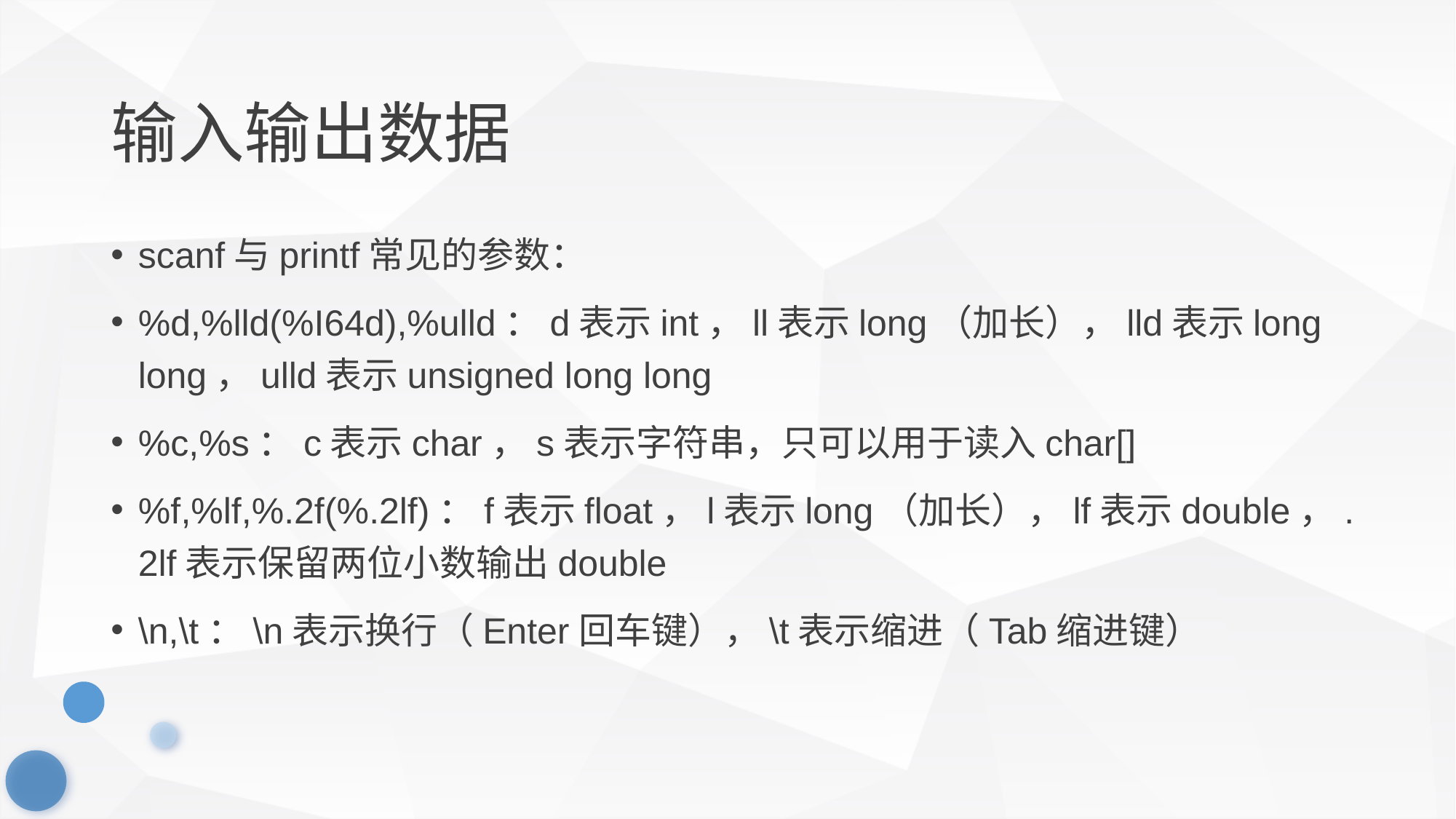

# 输入输出数据
scanf与printf常见的参数：
%d,%lld(%I64d),%ulld：d表示int，ll表示long（加长），lld表示long long，ulld表示unsigned long long
%c,%s：c表示char，s表示字符串，只可以用于读入char[]
%f,%lf,%.2f(%.2lf)：f表示float，l表示long（加长），lf表示double，.2lf表示保留两位小数输出double
\n,\t：\n表示换行（Enter回车键），\t表示缩进（Tab缩进键）